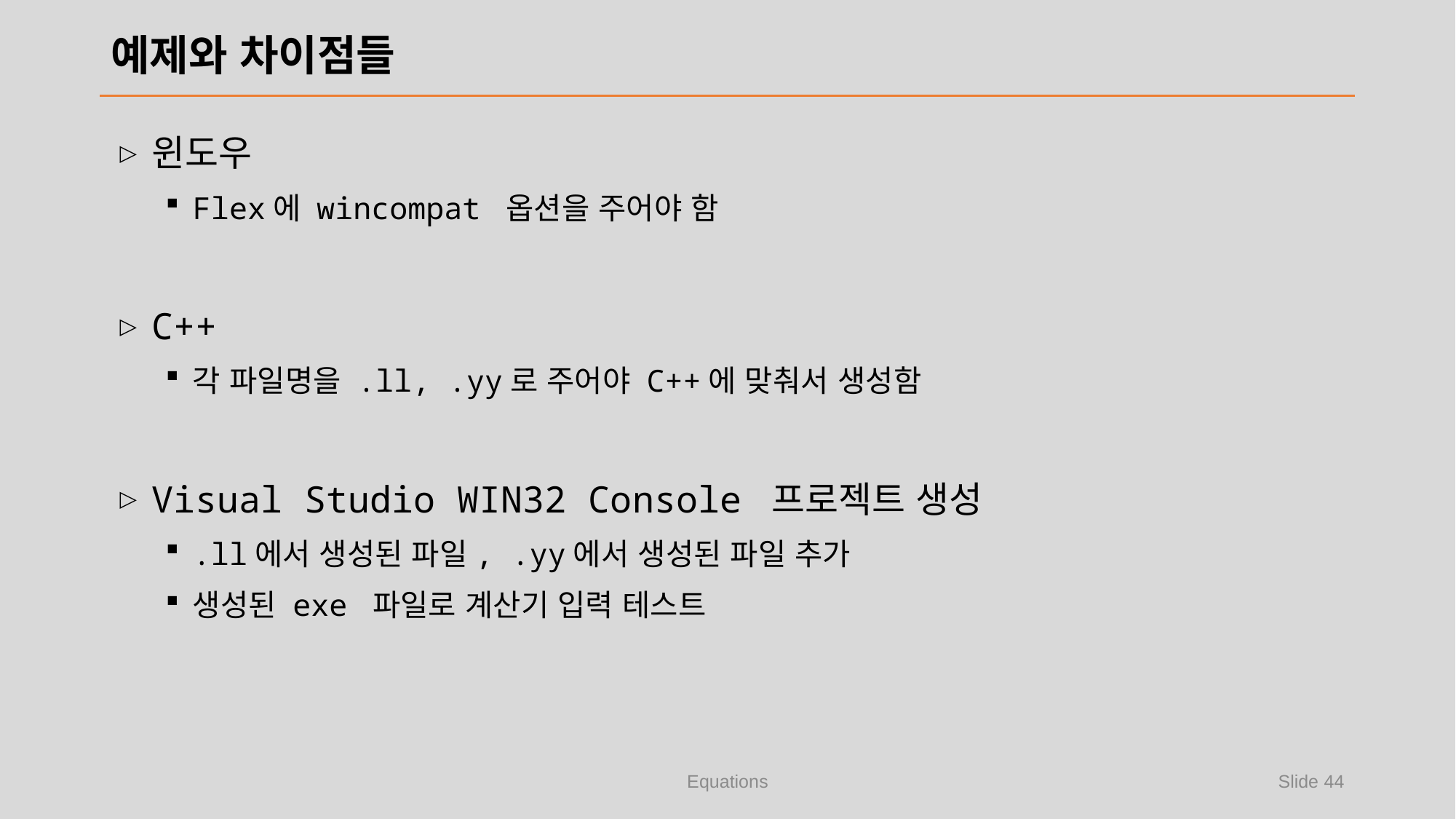

# 예제와 차이점들
윈도우
Flex에 wincompat 옵션을 주어야 함

C++
각 파일명을 .ll, .yy로 주어야 C++에 맞춰서 생성함

Visual Studio WIN32 Console 프로젝트 생성
.ll에서 생성된 파일, .yy에서 생성된 파일 추가
생성된 exe 파일로 계산기 입력 테스트
Equations
Slide 44